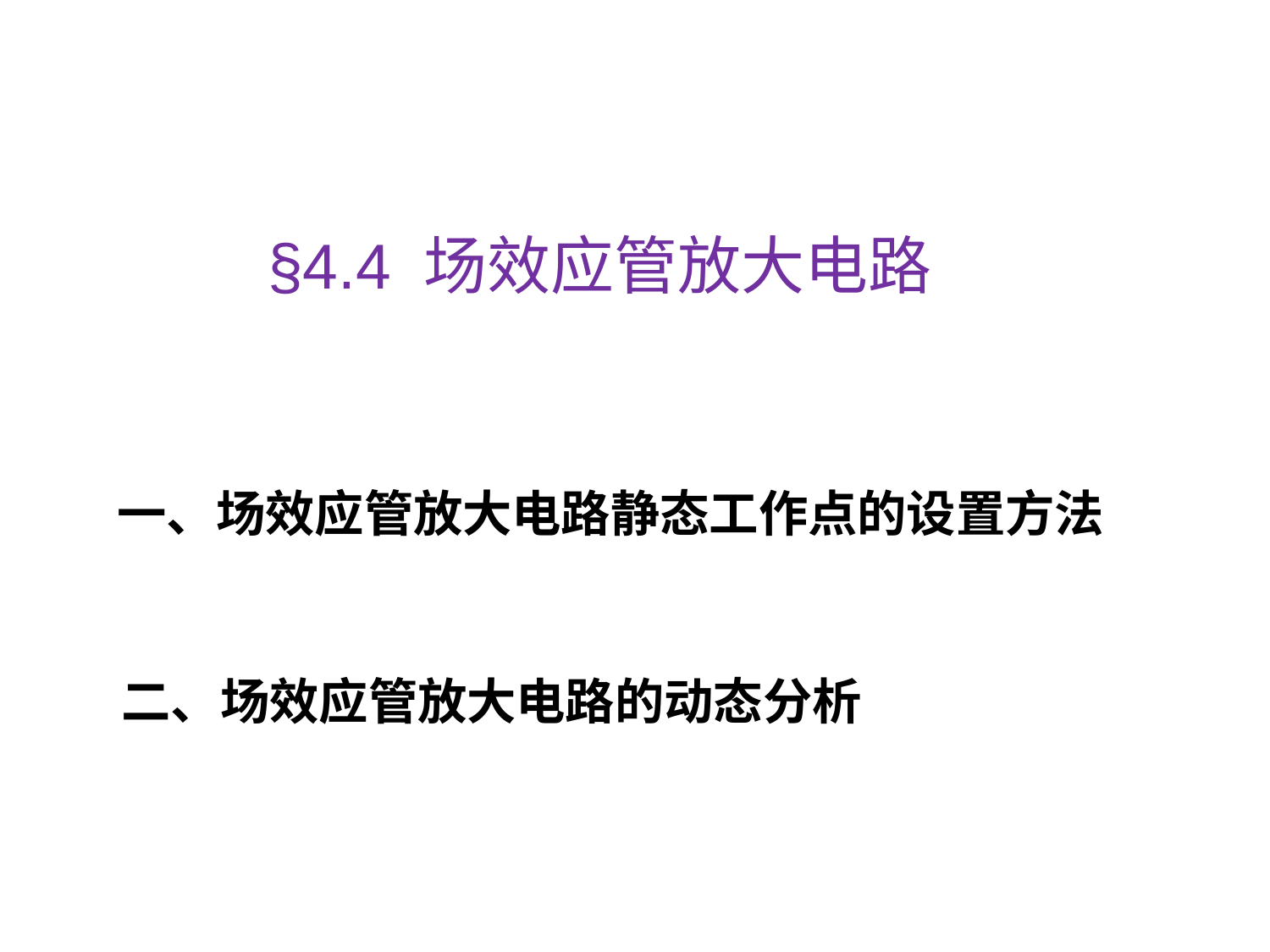

# §4.4 场效应管放大电路
一、场效应管放大电路静态工作点的设置方法
二、场效应管放大电路的动态分析